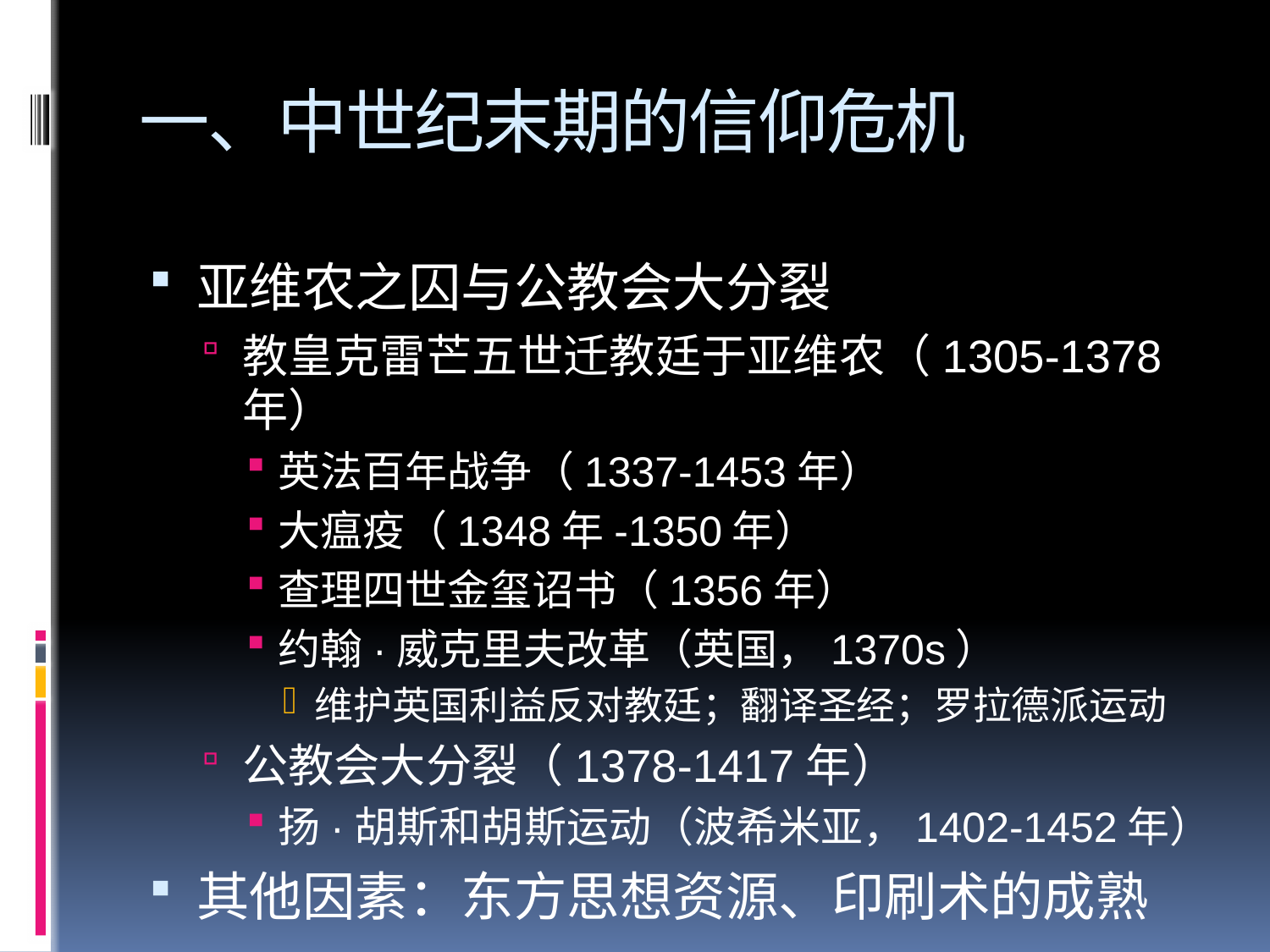

# 一、中世纪末期的信仰危机
亚维农之囚与公教会大分裂
教皇克雷芒五世迁教廷于亚维农（1305-1378年）
英法百年战争（1337-1453年）
大瘟疫（1348年-1350年）
查理四世金玺诏书（1356年）
约翰·威克里夫改革（英国，1370s）
维护英国利益反对教廷；翻译圣经；罗拉德派运动
公教会大分裂（1378-1417年）
扬·胡斯和胡斯运动（波希米亚，1402-1452年）
其他因素：东方思想资源、印刷术的成熟